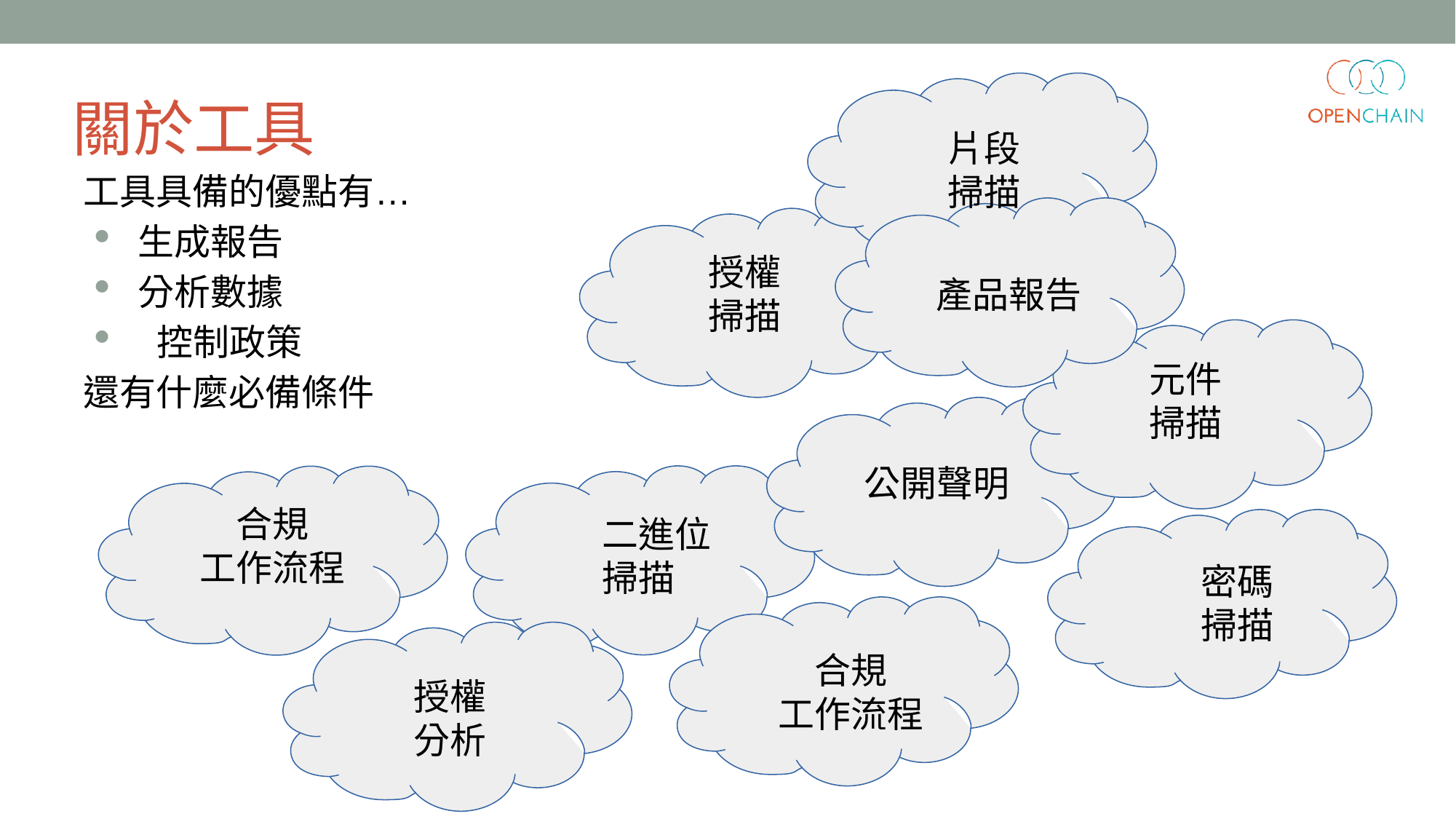

關於工具

片段
掃描

工具具備的優點有…
生成報告
分析數據
 控制政策
還有什麼必備條件

授權
掃描
產品報告

元件
掃描

公開聲明

合規
工作流程
二進位
掃描

密碼
掃描

合規
工作流程
授權
分析